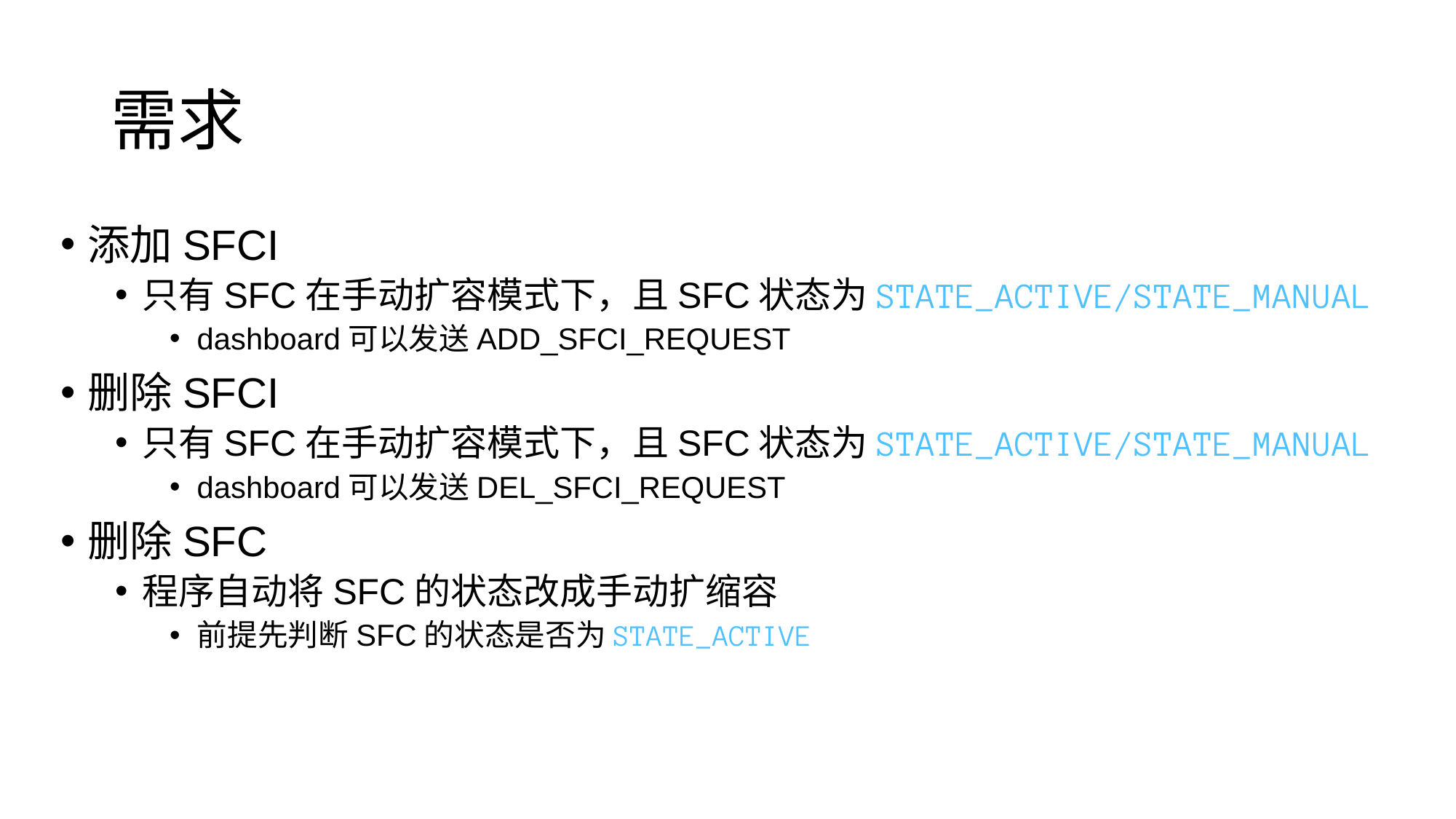

# 需求
添加SFCI
只有SFC在手动扩容模式下，且SFC状态为STATE_ACTIVE/STATE_MANUAL
dashboard可以发送ADD_SFCI_REQUEST
删除SFCI
只有SFC在手动扩容模式下，且SFC状态为STATE_ACTIVE/STATE_MANUAL
dashboard可以发送DEL_SFCI_REQUEST
删除SFC
程序自动将SFC的状态改成手动扩缩容
前提先判断SFC的状态是否为STATE_ACTIVE